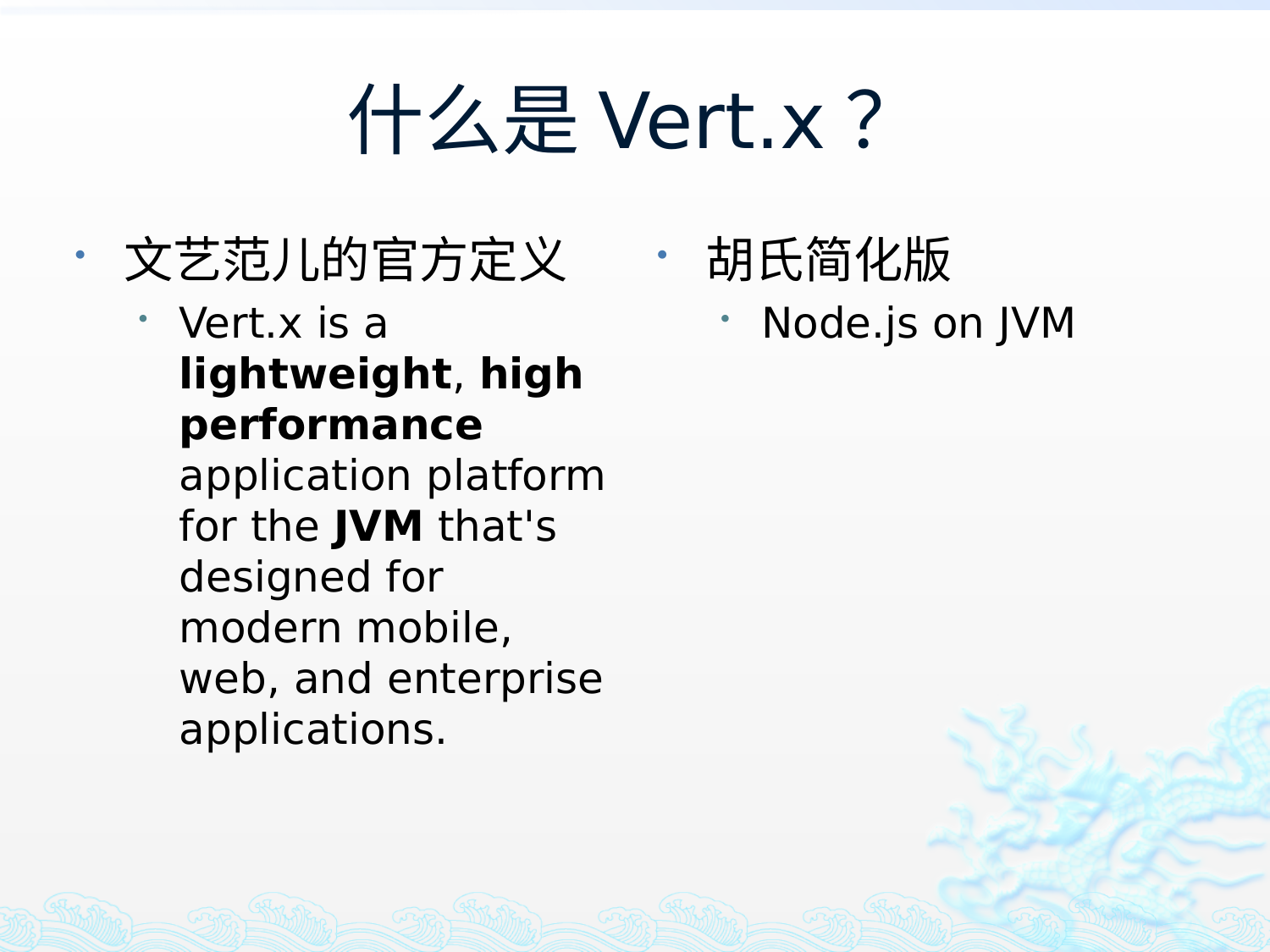

# 什么是Vert.x？
文艺范儿的官方定义
Vert.x is a lightweight, high performance application platform for the JVM that's designed for modern mobile, web, and enterprise applications.
胡氏简化版
Node.js on JVM